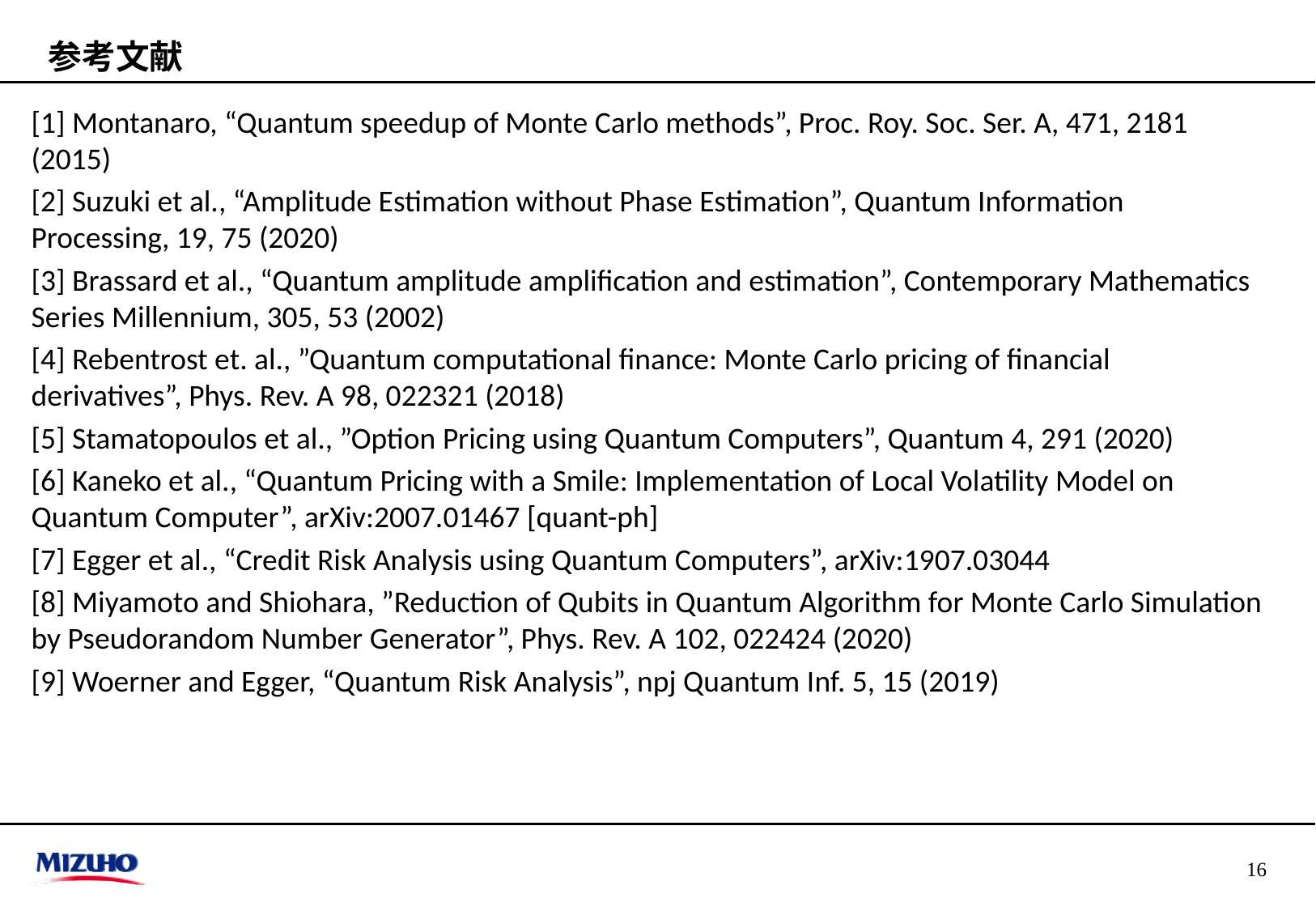

# 参考文献
[1] Montanaro, “Quantum speedup of Monte Carlo methods”, Proc. Roy. Soc. Ser. A, 471, 2181 (2015)
[2] Suzuki et al., “Amplitude Estimation without Phase Estimation”, Quantum Information Processing, 19, 75 (2020)
[3] Brassard et al., “Quantum amplitude amplification and estimation”, Contemporary Mathematics Series Millennium, 305, 53 (2002)
[4] Rebentrost et. al., ”Quantum computational finance: Monte Carlo pricing of financial derivatives”, Phys. Rev. A 98, 022321 (2018)
[5] Stamatopoulos et al., ”Option Pricing using Quantum Computers”, Quantum 4, 291 (2020)
[6] Kaneko et al., “Quantum Pricing with a Smile: Implementation of Local Volatility Model on Quantum Computer”, arXiv:2007.01467 [quant-ph]
[7] Egger et al., “Credit Risk Analysis using Quantum Computers”, arXiv:1907.03044
[8] Miyamoto and Shiohara, ”Reduction of Qubits in Quantum Algorithm for Monte Carlo Simulation by Pseudorandom Number Generator”, Phys. Rev. A 102, 022424 (2020)
[9] Woerner and Egger, “Quantum Risk Analysis”, npj Quantum Inf. 5, 15 (2019)
16